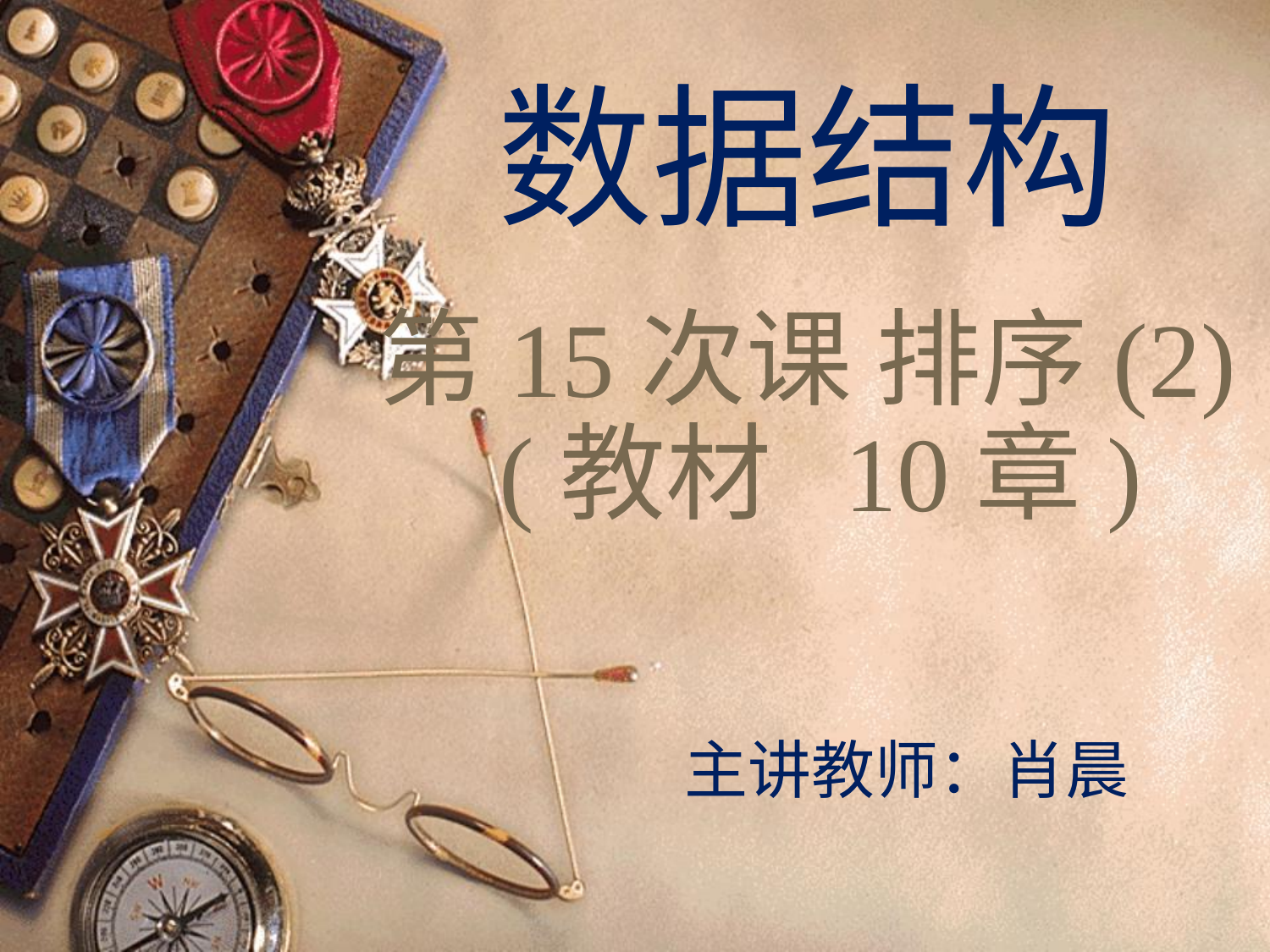

# 数据结构 第15次课 排序(2) (教材  10章)

主讲教师：肖晨